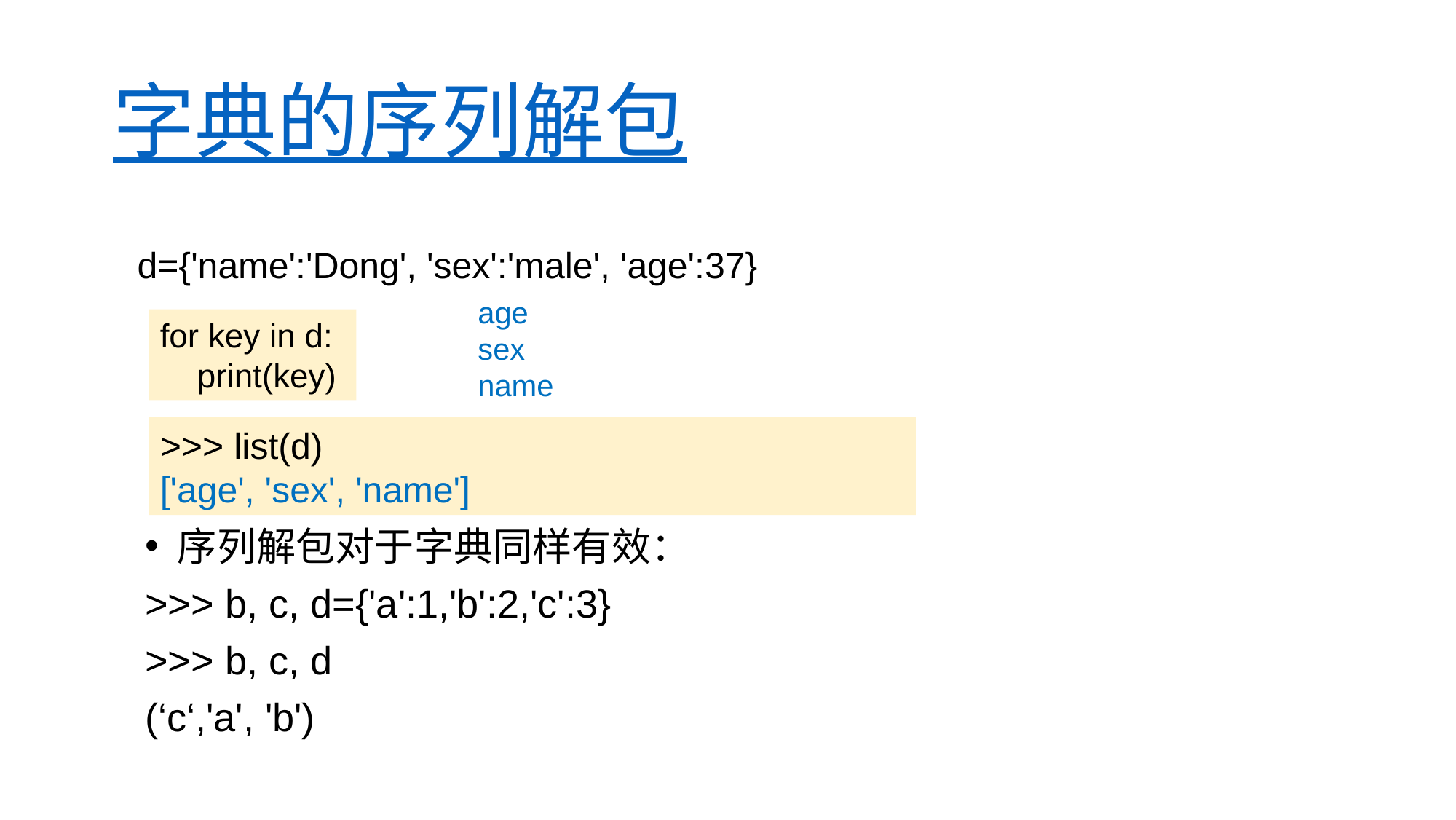

# 字典的序列解包
d={'name':'Dong', 'sex':'male', 'age':37}

age
sex
name
for key in d:
    print(key)
>>> list(d)
['age', 'sex', 'name']
序列解包对于字典同样有效：
>>> b, c, d={'a':1,'b':2,'c':3}
>>> b, c, d
(‘c‘,'a', 'b')